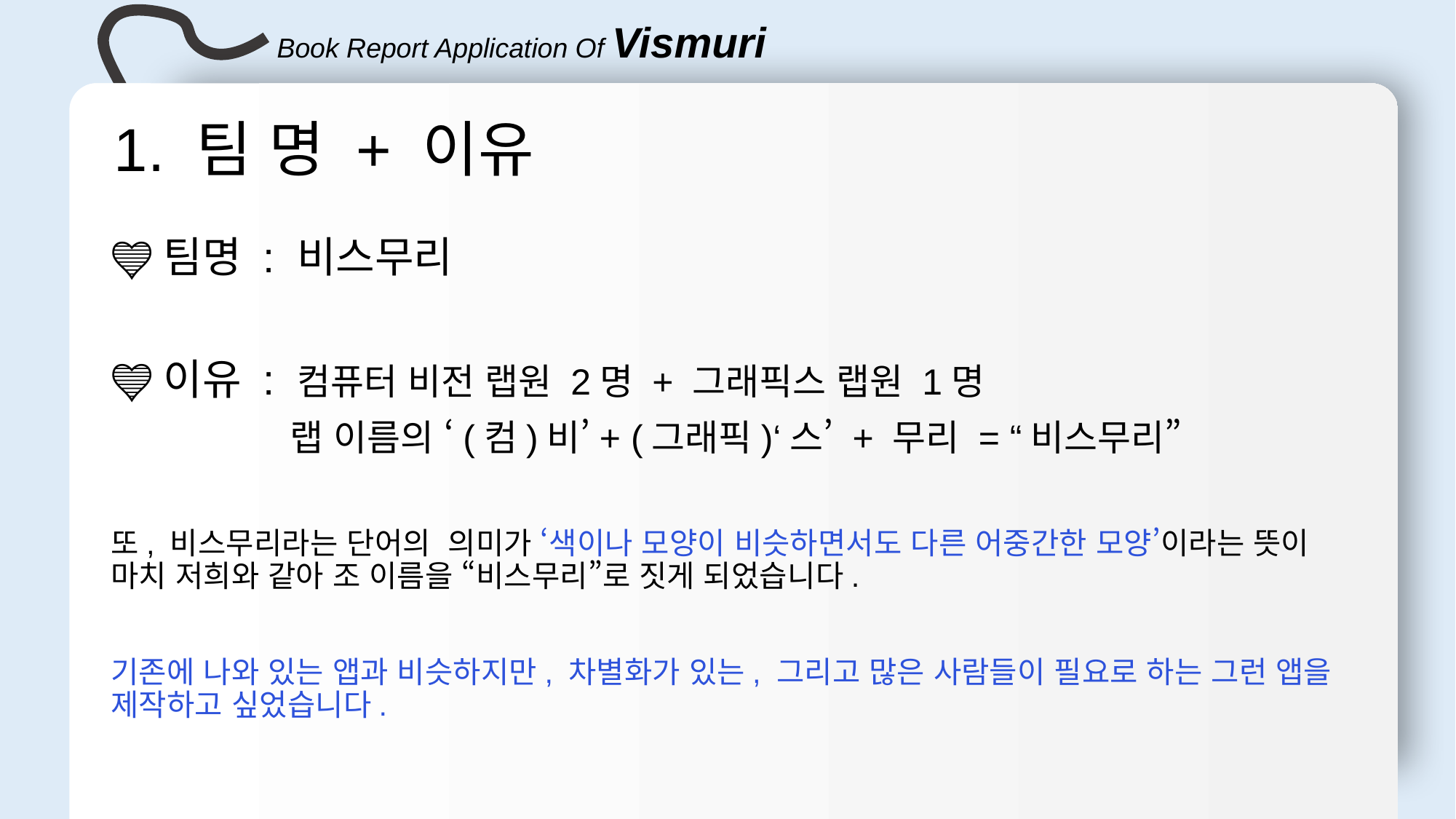

Book Report Application Of Vismuri
# 1. 팀 명 + 이유

💙팀명 : 비스무리

💙이유 : 컴퓨터 비전 랩원 2명 + 그래픽스 랩원 1명
	      랩 이름의 ‘(컴)비’+ (그래픽)‘스’ + 무리 = “비스무리”

또, 비스무리라는 단어의  의미가 ‘색이나 모양이 비슷하면서도 다른 어중간한 모양’이라는 뜻이 마치 저희와 같아 조 이름을 “비스무리”로 짓게 되었습니다.

기존에 나와 있는 앱과 비슷하지만, 차별화가 있는, 그리고 많은 사람들이 필요로 하는 그런 앱을 제작하고 싶었습니다.